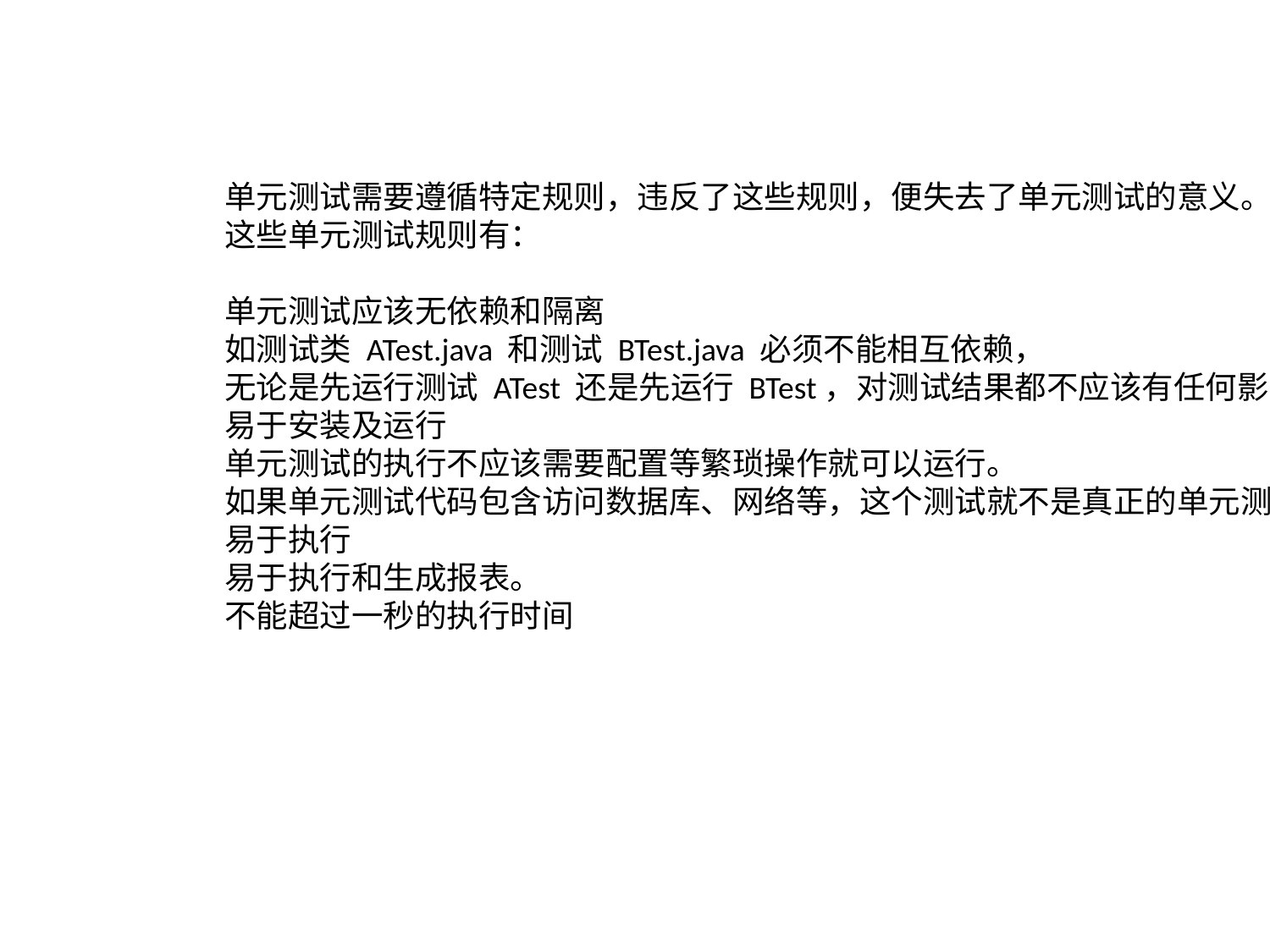

单元测试需要遵循特定规则，违反了这些规则，便失去了单元测试的意义。
这些单元测试规则有：

单元测试应该无依赖和隔离
如测试类 ATest.java 和测试 BTest.java 必须不能相互依赖，
无论是先运行测试 ATest 还是先运行 BTest，对测试结果都不应该有任何影响。
易于安装及运行
单元测试的执行不应该需要配置等繁琐操作就可以运行。
如果单元测试代码包含访问数据库、网络等，这个测试就不是真正的单元测试。
易于执行
易于执行和生成报表。
不能超过一秒的执行时间